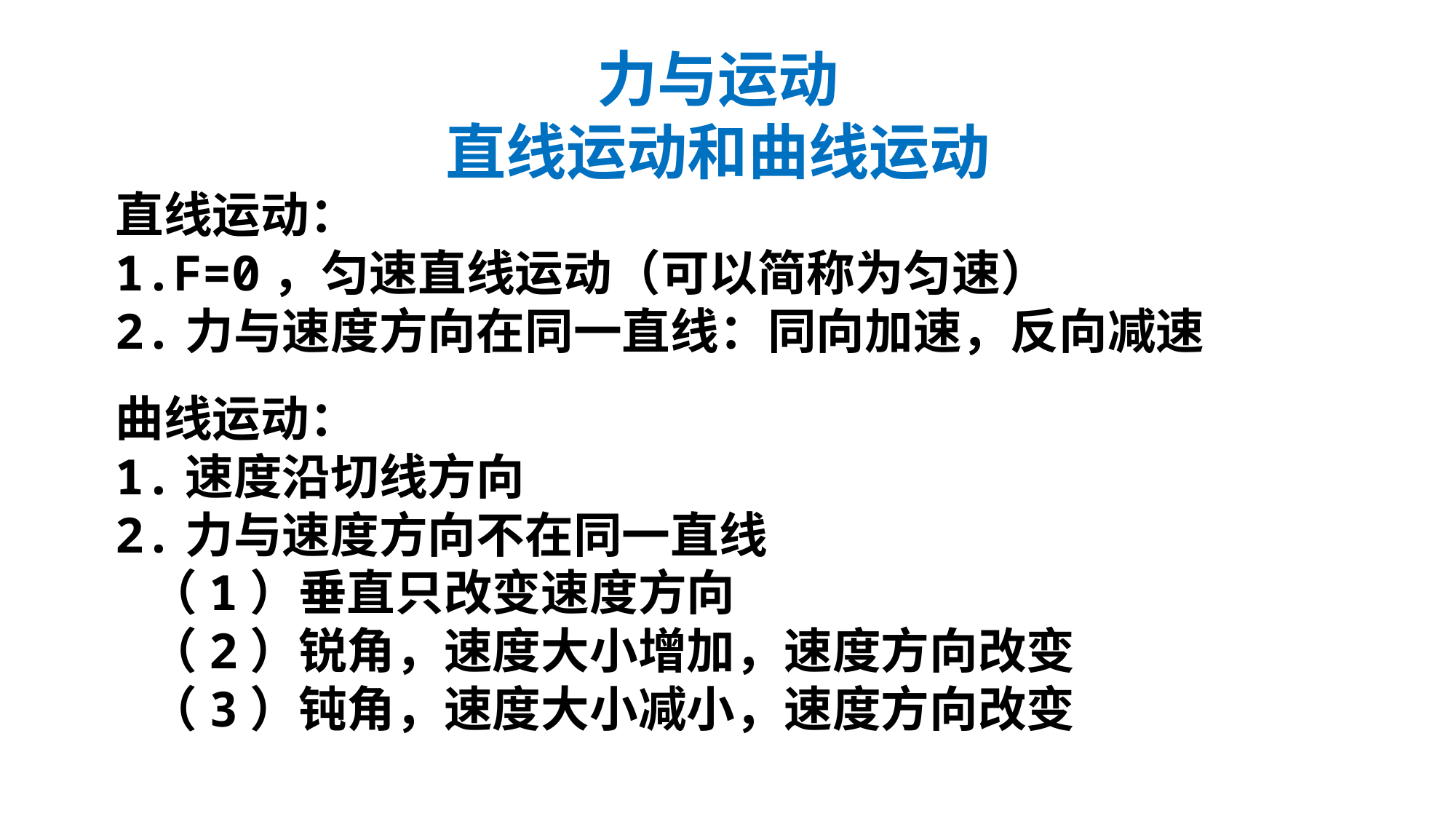

力与运动
直线运动和曲线运动
直线运动：
1.F=0，匀速直线运动（可以简称为匀速）
2.力与速度方向在同一直线：同向加速，反向减速
曲线运动：
1.速度沿切线方向
2.力与速度方向不在同一直线
  （1）垂直只改变速度方向
  （2）锐角，速度大小增加，速度方向改变
  （3）钝角，速度大小减小，速度方向改变